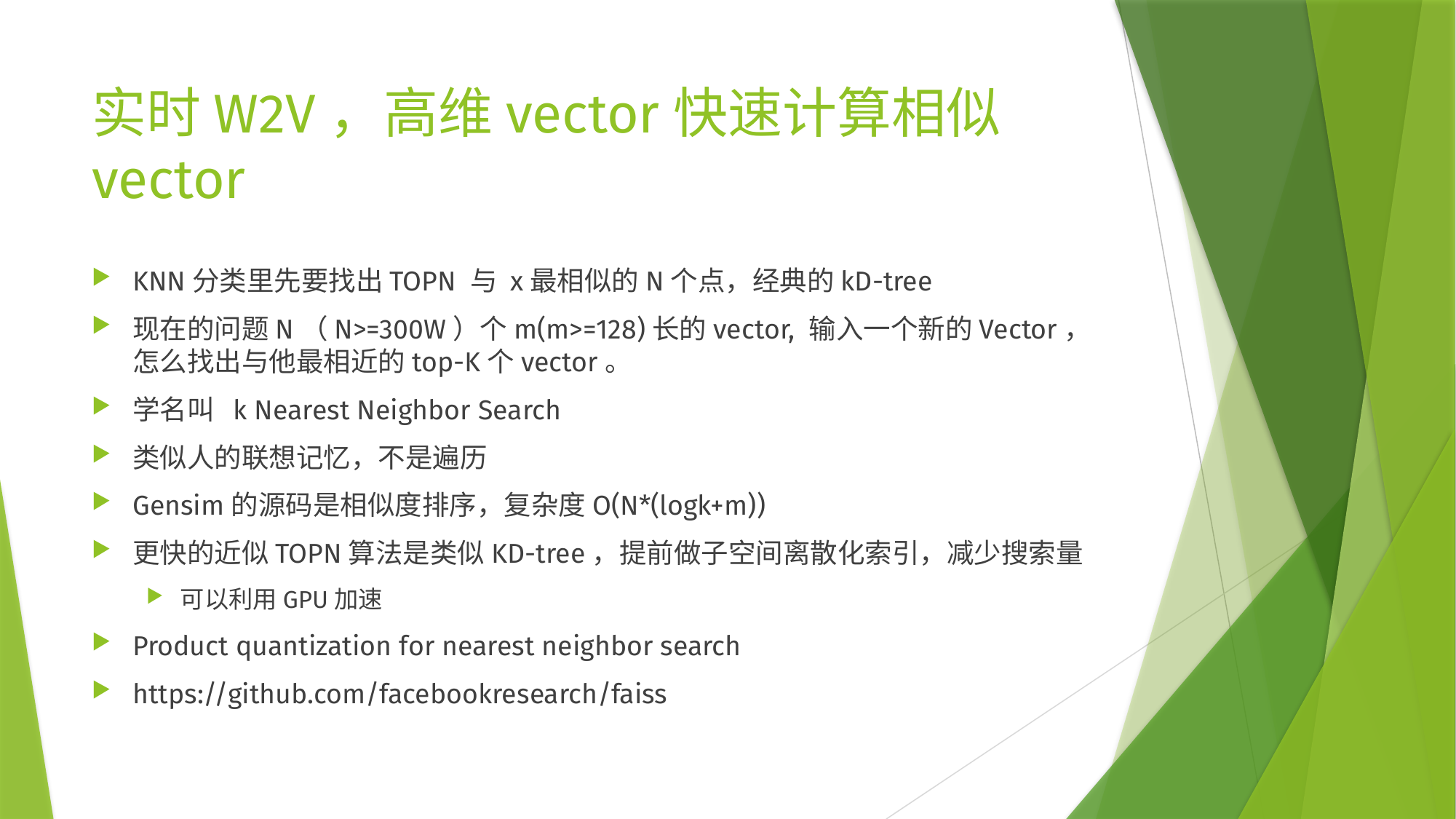

# 实时W2V，高维vector快速计算相似vector
KNN分类里先要找出TOPN 与 x最相似的N个点，经典的kD-tree
现在的问题N（N>=300W）个m(m>=128)长的vector, 输入一个新的Vector，怎么找出与他最相近的top-K个vector。
学名叫  k Nearest Neighbor Search
类似人的联想记忆，不是遍历
Gensim的源码是相似度排序，复杂度O(N*(logk+m))
更快的近似TOPN算法是类似KD-tree，提前做子空间离散化索引，减少搜索量
可以利用GPU加速
Product quantization for nearest neighbor search
https://github.com/facebookresearch/faiss